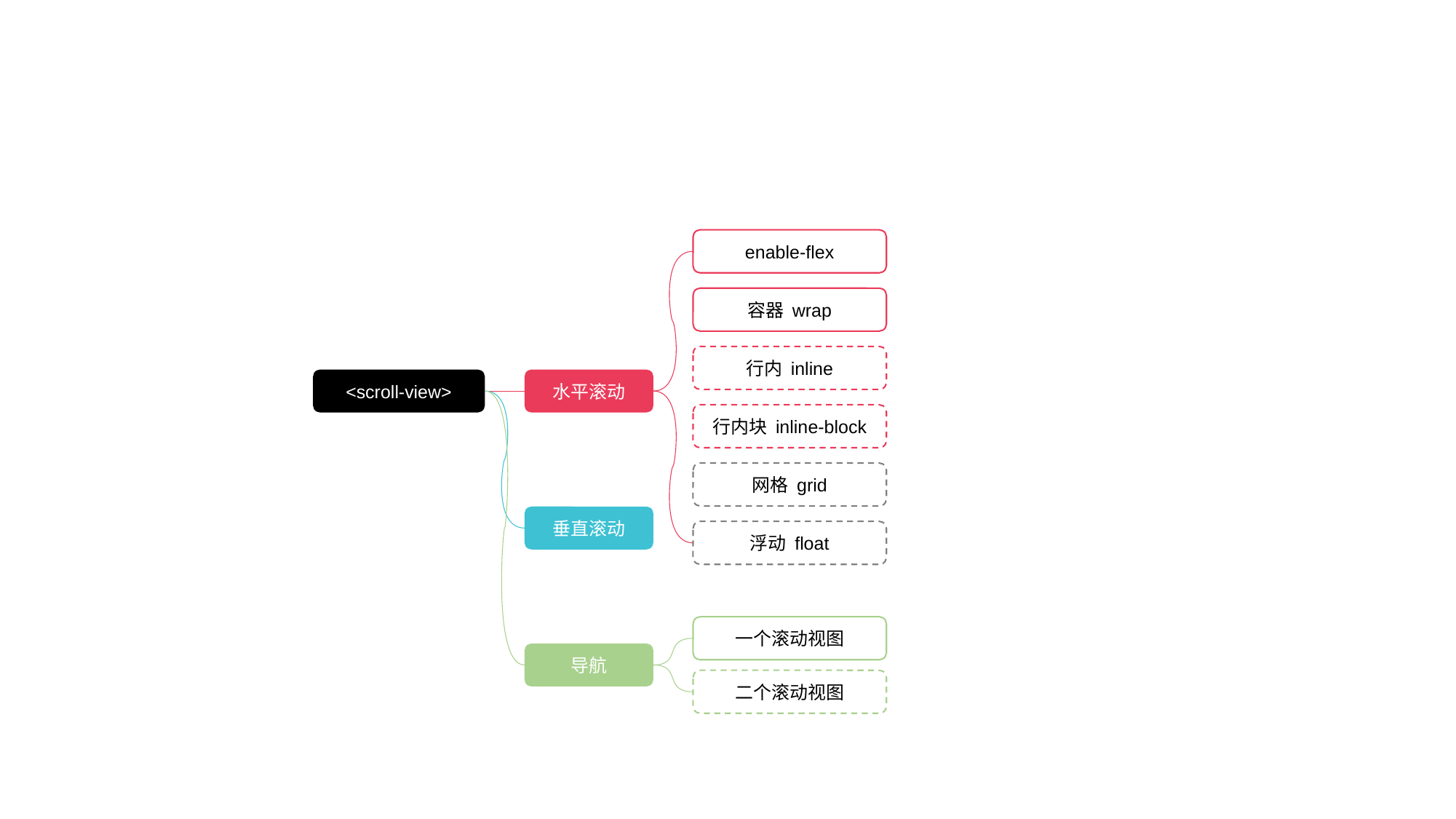

enable-flex
容器 wrap
行内 inline
<scroll-view>
水平滚动
行内块 inline-block
网格 grid
垂直滚动
浮动 float
一个滚动视图
导航
二个滚动视图